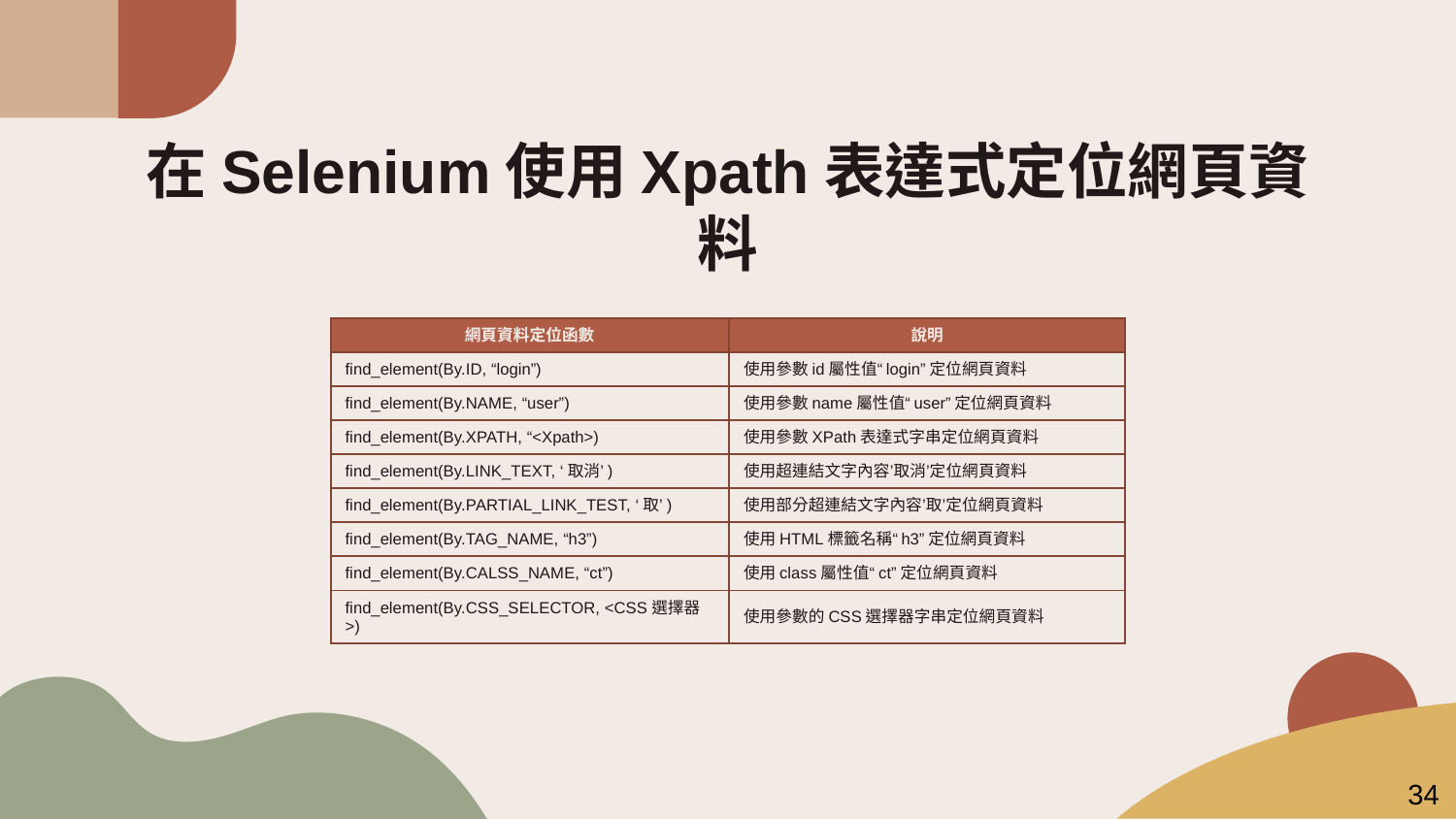

# 在Selenium使用Xpath表達式定位網頁資料
| 網頁資料定位函數 | 說明 |
| --- | --- |
| find\_element(By.ID, “login”) | 使用參數id屬性值“login”定位網頁資料 |
| find\_element(By.NAME, “user”) | 使用參數name屬性值“user”定位網頁資料 |
| find\_element(By.XPATH, “<Xpath>) | 使用參數XPath表達式字串定位網頁資料 |
| find\_element(By.LINK\_TEXT, ‘取消’) | 使用超連結文字內容’取消’定位網頁資料 |
| find\_element(By.PARTIAL\_LINK\_TEST, ‘取’) | 使用部分超連結文字內容’取’定位網頁資料 |
| find\_element(By.TAG\_NAME, “h3”) | 使用HTML標籤名稱“h3”定位網頁資料 |
| find\_element(By.CALSS\_NAME, “ct”) | 使用class屬性值“ct”定位網頁資料 |
| find\_element(By.CSS\_SELECTOR, <CSS選擇器>) | 使用參數的CSS選擇器字串定位網頁資料 |
34